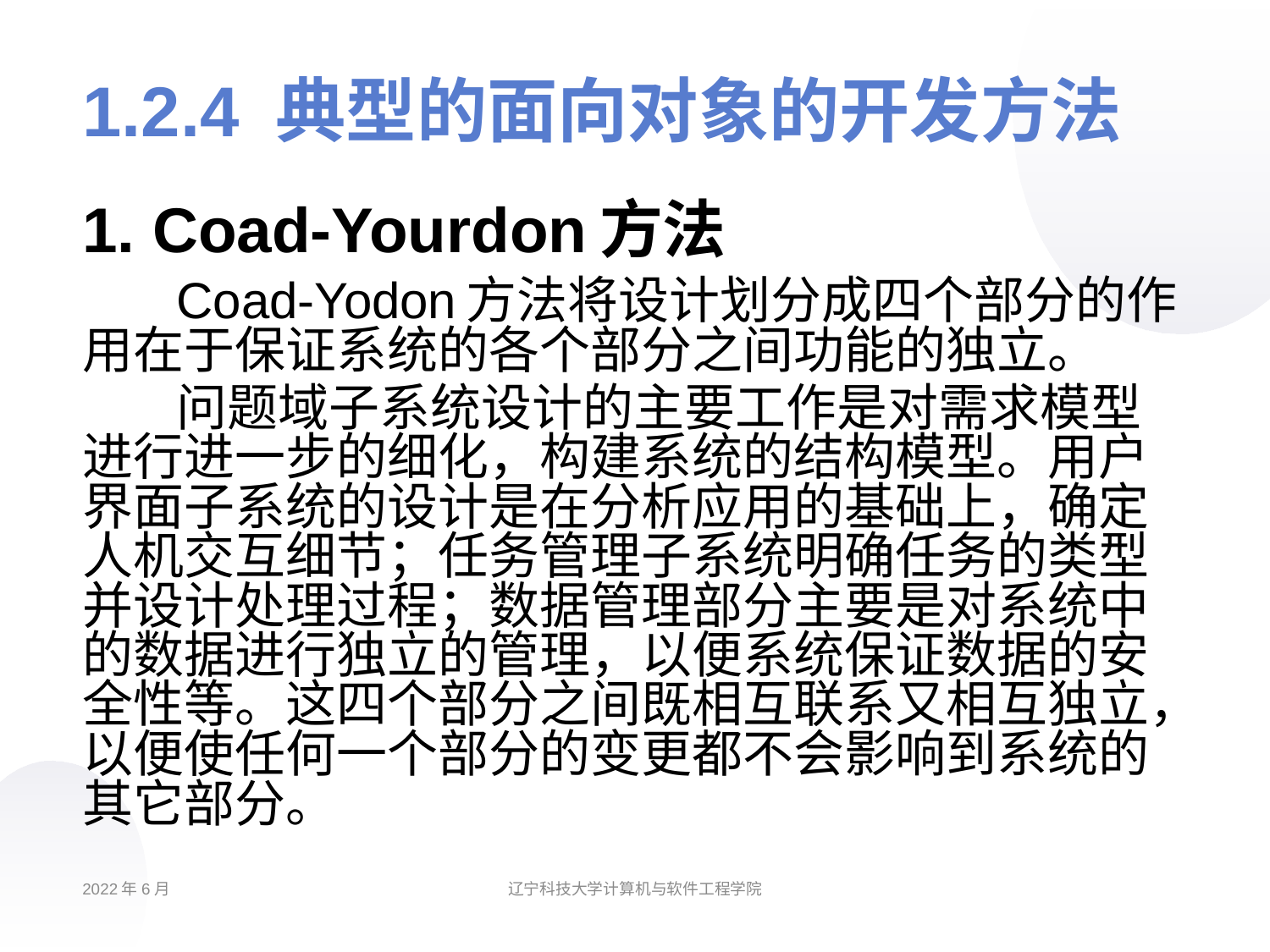

# 1.2.4 典型的面向对象的开发方法
1. Coad-Yourdon方法
Coad-Yodon方法将设计划分成四个部分的作用在于保证系统的各个部分之间功能的独立。
问题域子系统设计的主要工作是对需求模型进行进一步的细化，构建系统的结构模型。用户界面子系统的设计是在分析应用的基础上，确定人机交互细节；任务管理子系统明确任务的类型并设计处理过程；数据管理部分主要是对系统中的数据进行独立的管理，以便系统保证数据的安全性等。这四个部分之间既相互联系又相互独立，以便使任何一个部分的变更都不会影响到系统的其它部分。

2022年6月
辽宁科技大学计算机与软件工程学院
134